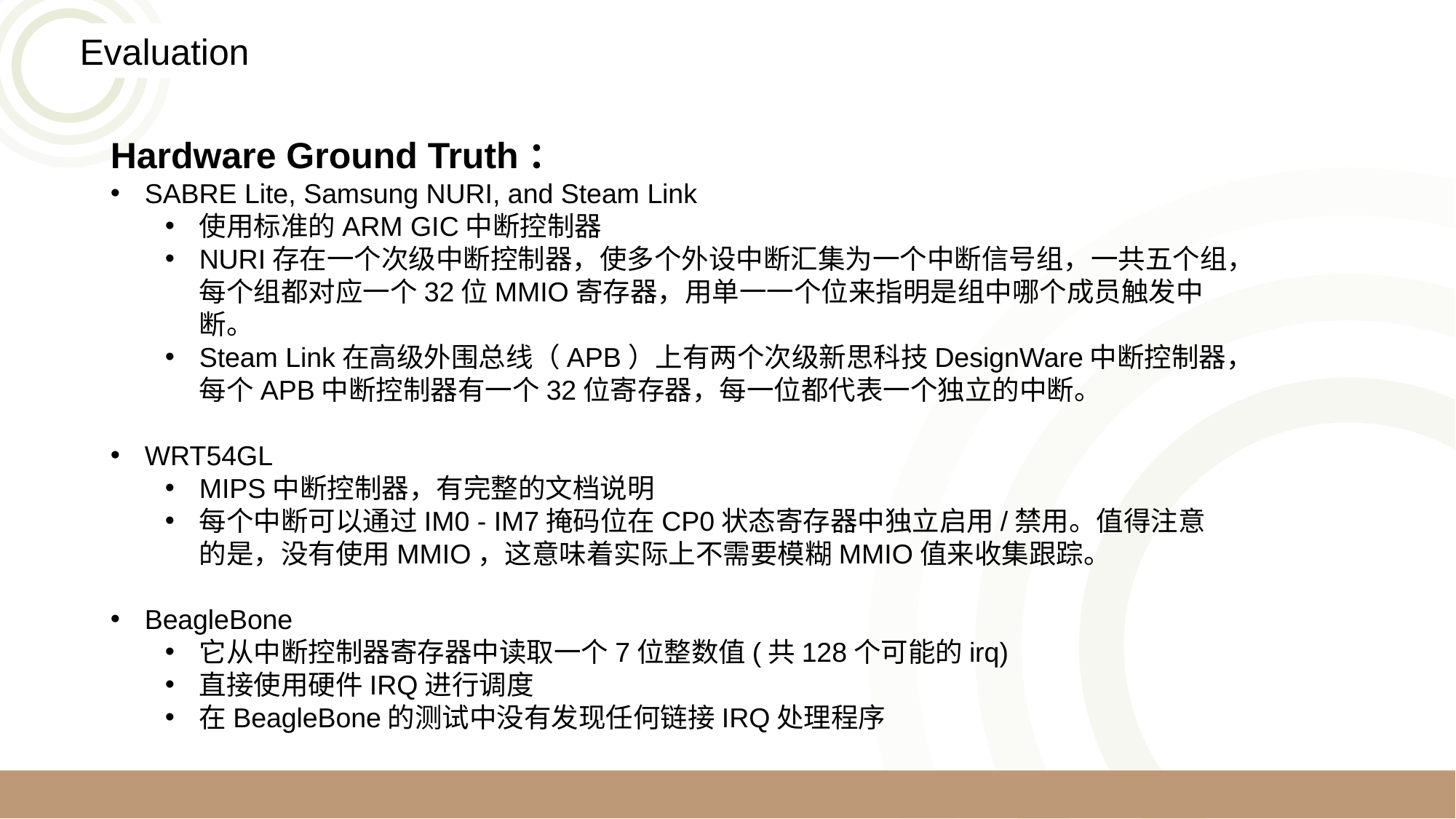

Evaluation

Hardware Ground Truth：
SABRE Lite, Samsung NURI, and Steam Link
使用标准的ARM GIC中断控制器
NURI存在一个次级中断控制器，使多个外设中断汇集为一个中断信号组，一共五个组，每个组都对应一个32位MMIO寄存器，用单一一个位来指明是组中哪个成员触发中断。
Steam Link在高级外围总线（APB）上有两个次级新思科技DesignWare中断控制器，每个APB中断控制器有一个32位寄存器，每一位都代表一个独立的中断。

WRT54GL
MIPS中断控制器，有完整的文档说明
每个中断可以通过IM0 - IM7掩码位在CP0状态寄存器中独立启用/禁用。值得注意的是，没有使用MMIO，这意味着实际上不需要模糊MMIO值来收集跟踪。

BeagleBone
它从中断控制器寄存器中读取一个7位整数值(共128个可能的irq)
直接使用硬件IRQ进行调度
在BeagleBone的测试中没有发现任何链接IRQ处理程序